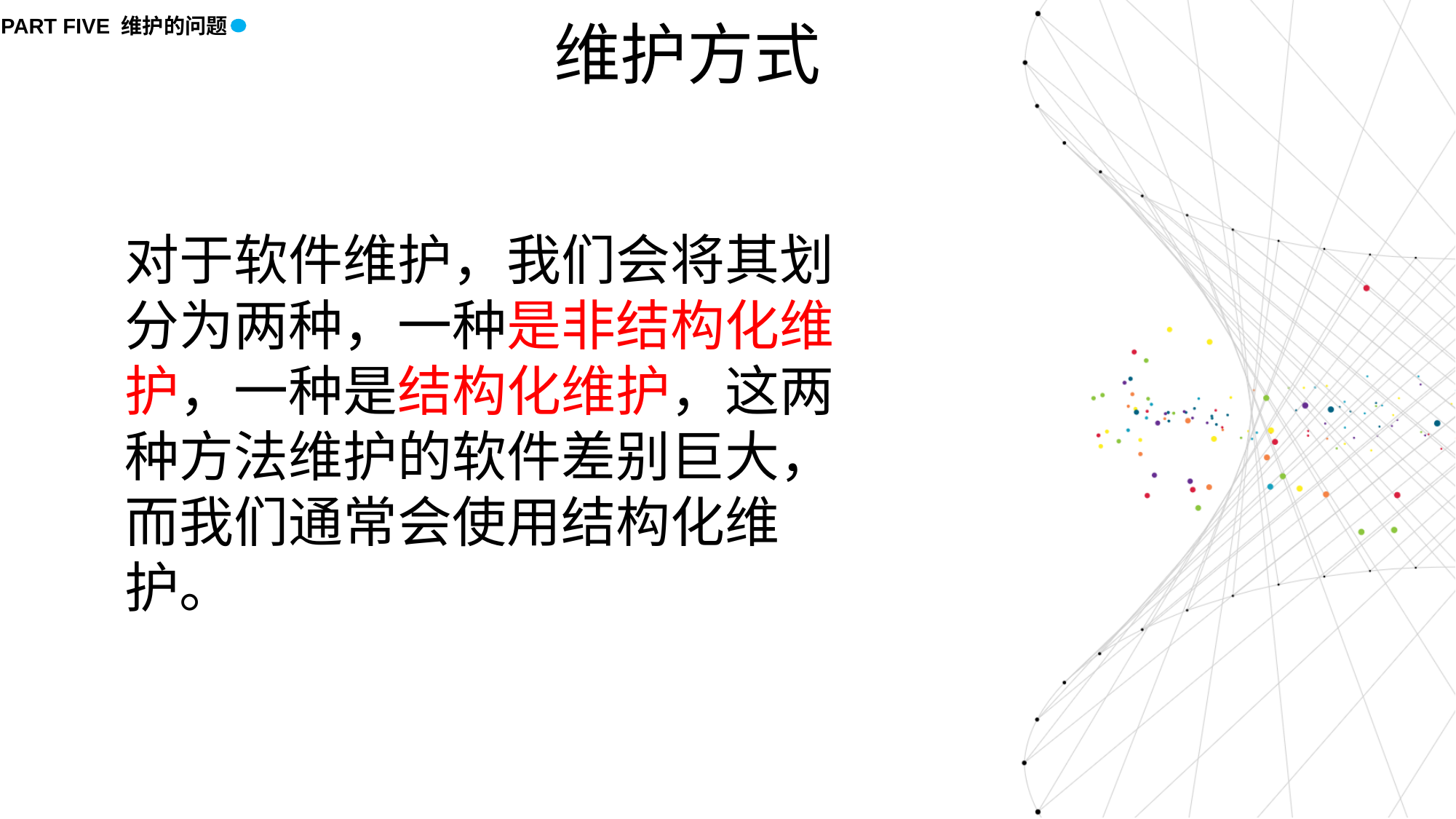

PART FIVE 维护的问题

维护方式
对于软件维护，我们会将其划分为两种，一种是非结构化维护，一种是结构化维护，这两种方法维护的软件差别巨大，而我们通常会使用结构化维护。